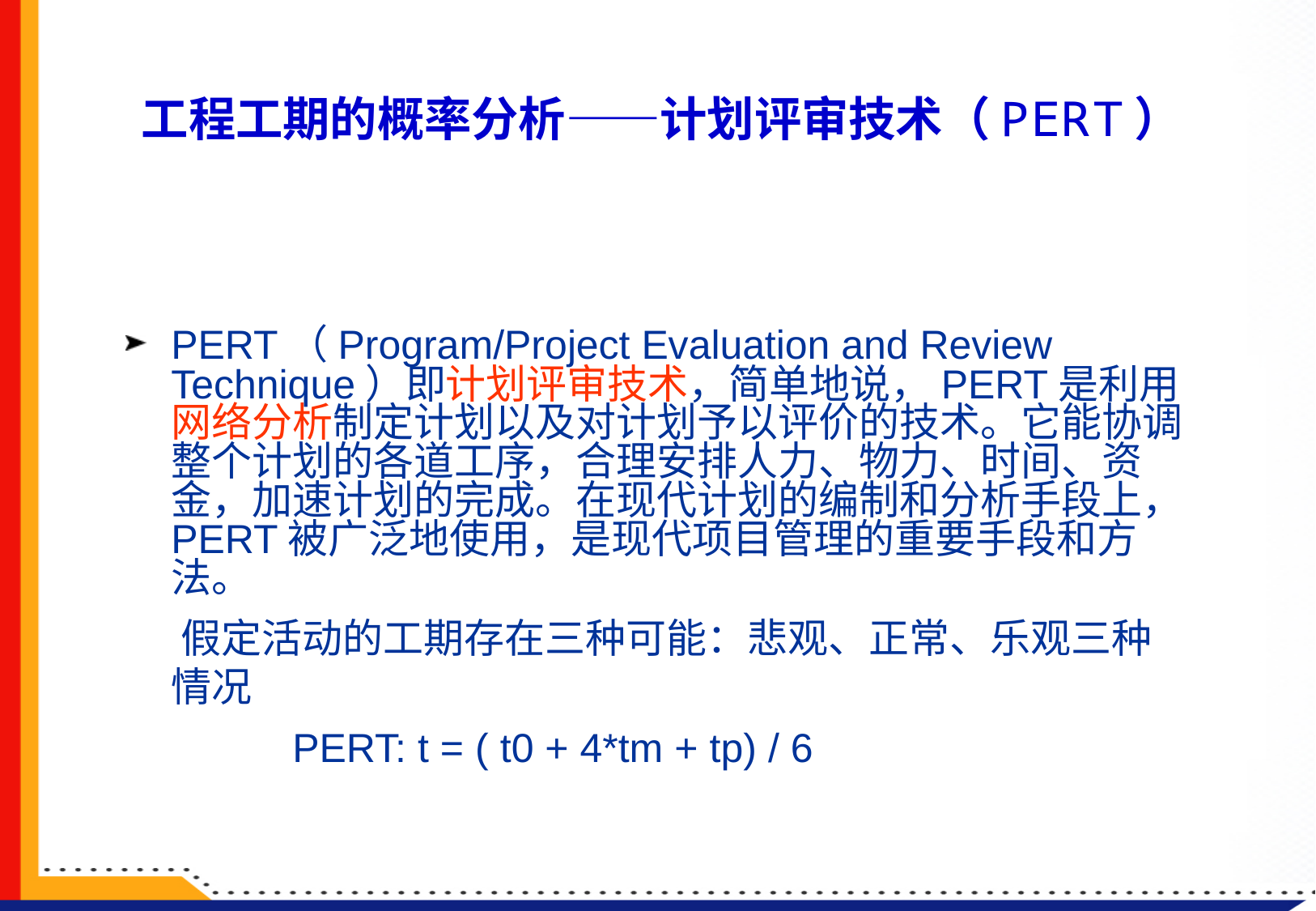

工程工期的概率分析——计划评审技术（PERT）

PERT（Program/Project Evaluation and Review Technique）即计划评审技术，简单地说，PERT是利用网络分析制定计划以及对计划予以评价的技术。它能协调整个计划的各道工序，合理安排人力、物力、时间、资金，加速计划的完成。在现代计划的编制和分析手段上，PERT被广泛地使用，是现代项目管理的重要手段和方法。
     假定活动的工期存在三种可能：悲观、正常、乐观三种情况
		PERT: t = ( t0 + 4*tm + tp) / 6